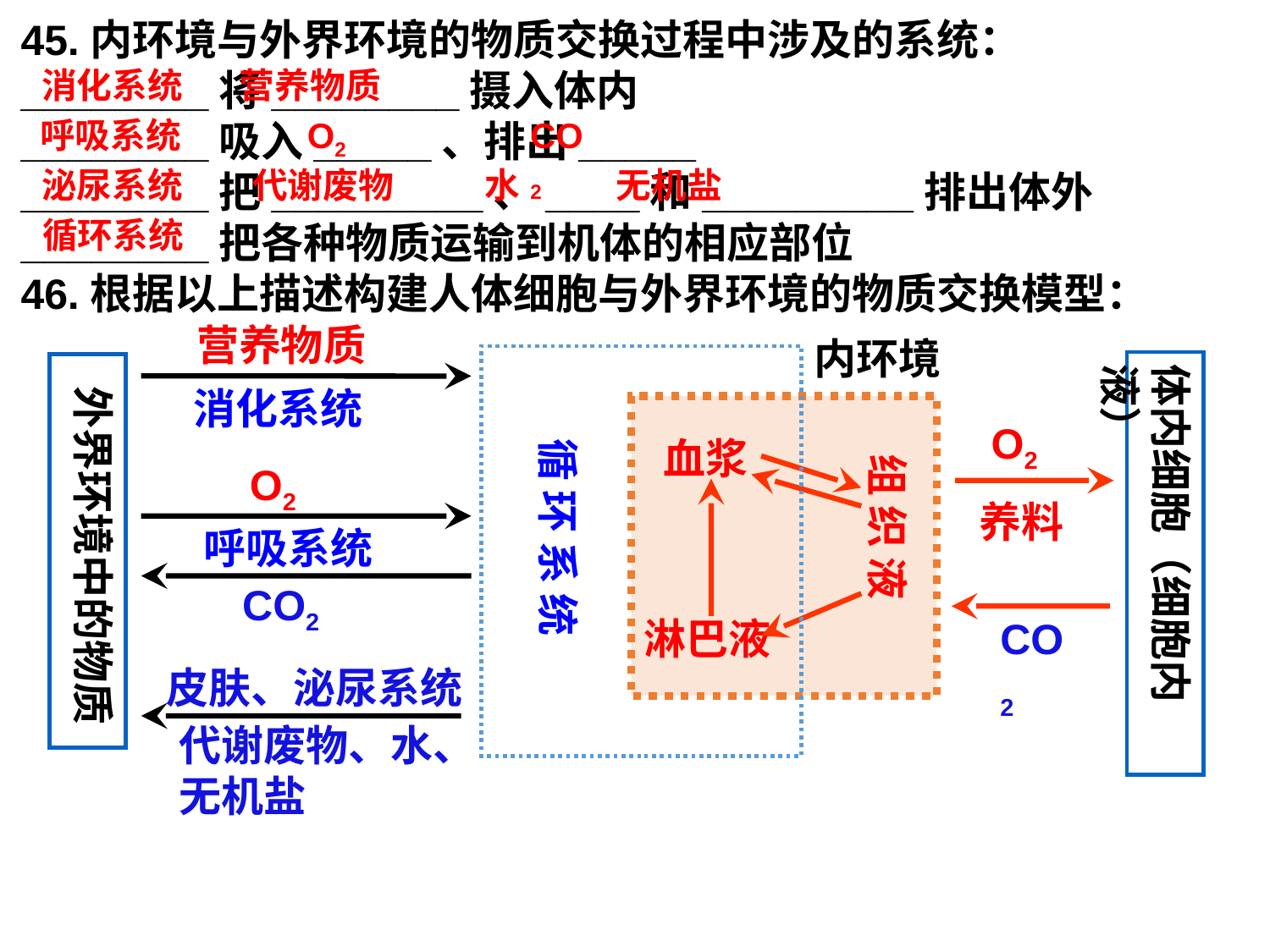

45.内环境与外界环境的物质交换过程中涉及的系统：
________将________摄入体内
________吸入_____、排出_____
________把_________、____和_________排出体外
________把各种物质运输到机体的相应部位
46.根据以上描述构建人体细胞与外界环境的物质交换模型：

消化系统
营养物质
呼吸系统
O2
CO2
泌尿系统
代谢废物
水
无机盐
循环系统
营养物质
内环境

体内细胞（细胞内液）
 外界环境中的物质

消化系统

 O2
养料
  组 织 液
循 环 系 统
血浆
O2

呼吸系统

CO2

淋巴液

CO2

皮肤、泌尿系统
代谢废物、水、无机盐